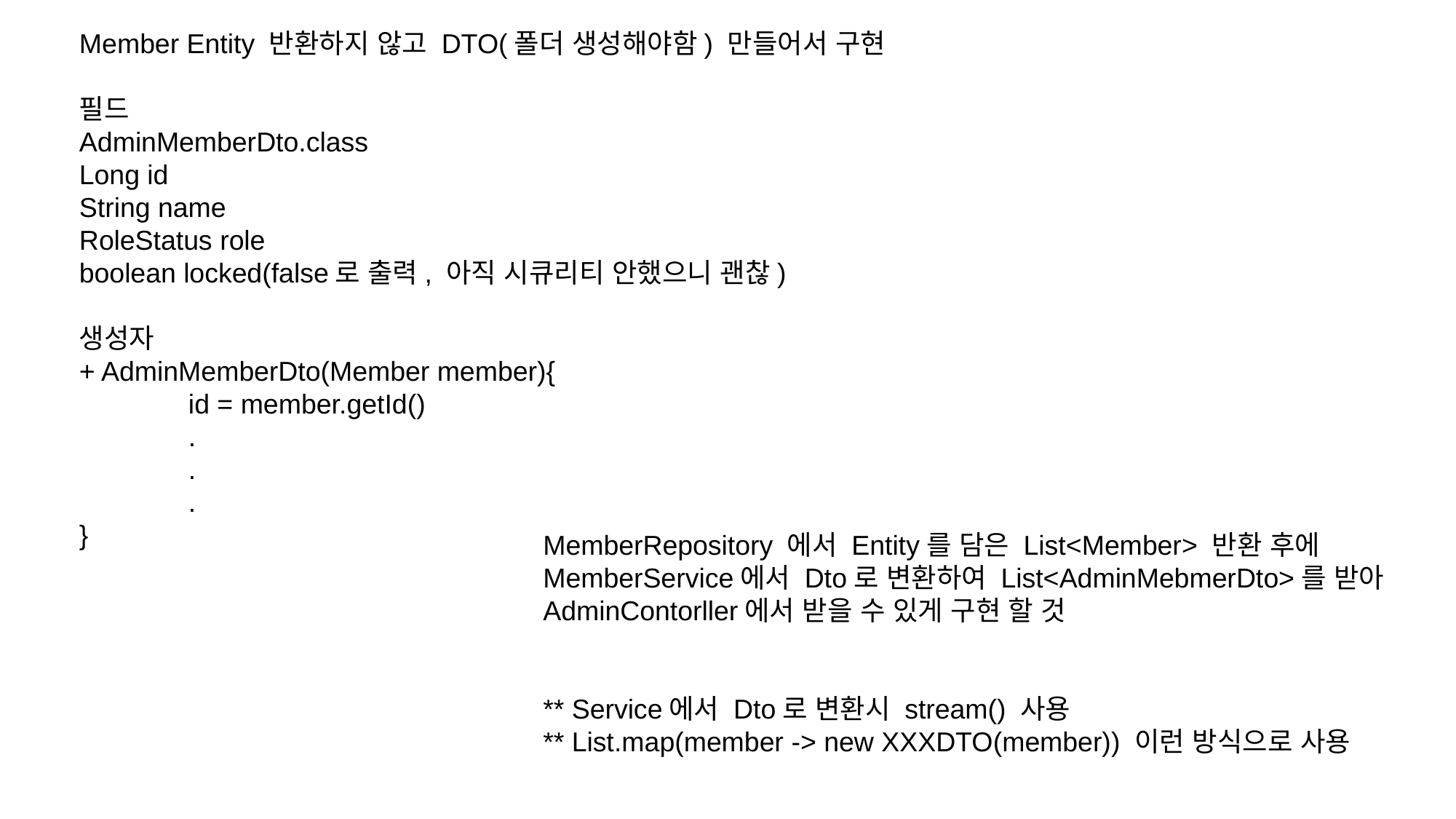

Member Entity 반환하지 않고 DTO(폴더 생성해야함) 만들어서 구현

필드
AdminMemberDto.class
Long id
String name
RoleStatus role
boolean locked(false로 출력, 아직 시큐리티 안했으니 괜찮)

생성자
+ AdminMemberDto(Member member){
	id = member.getId()
	.
	.
	.
}
MemberRepository 에서 Entity를 담은 List<Member> 반환 후에
MemberService에서 Dto로 변환하여 List<AdminMebmerDto>를 받아
AdminContorller에서 받을 수 있게 구현 할 것

** Service에서 Dto로 변환시 stream() 사용
** List.map(member -> new XXXDTO(member)) 이런 방식으로 사용